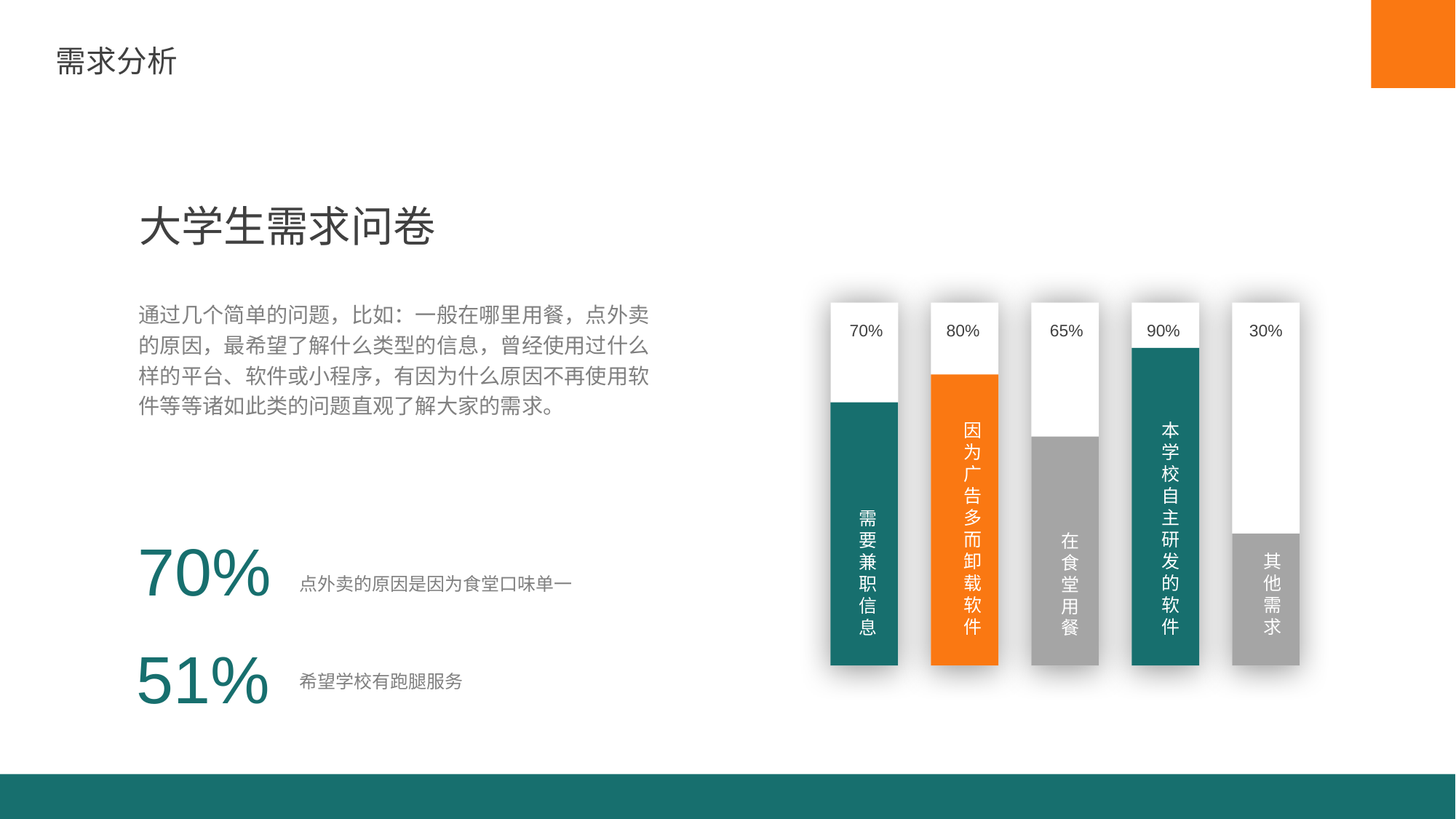

需求分析
大学生需求问卷
通过几个简单的问题，比如：一般在哪里用餐，点外卖的原因，最希望了解什么类型的信息，曾经使用过什么样的平台、软件或小程序，有因为什么原因不再使用软件等等诸如此类的问题直观了解大家的需求。

70%
80%
65%
90%
30%

因为广告多而卸载软件
本学校自主研发的软件
70%

点外卖的原因是因为食堂口味单一
需要兼职信息
在食堂用餐
其他需求
51%
希望学校有跑腿服务